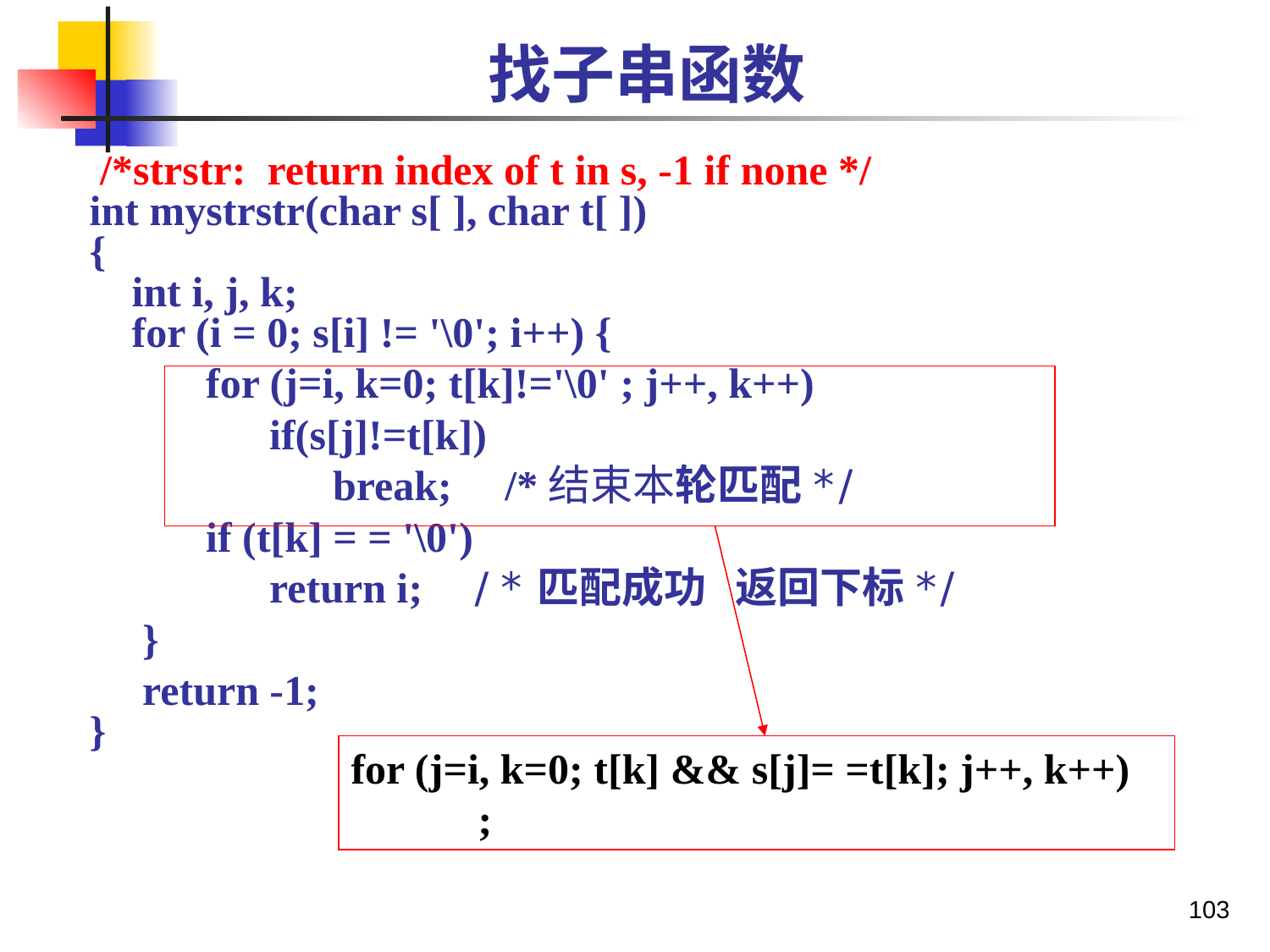

找子串函数
    /*strstr:  return index of t in s, -1 if none */
   int mystrstr(char s[ ], char t[ ])
   {
       int i, j, k;
       for (i = 0; s[i] != '\0'; i++) {
              for (j=i, k=0; t[k]!='\0' ; j++, k++)
                    if(s[j]!=t[k])
                          break;     /*结束本轮匹配*/
              if (t[k] = = '\0')
                    return i;     /*匹配成功   返回下标*/
        }
        return -1;
   }

for (j=i, k=0; t[k] && s[j]= =t[k]; j++, k++)
            ;
103